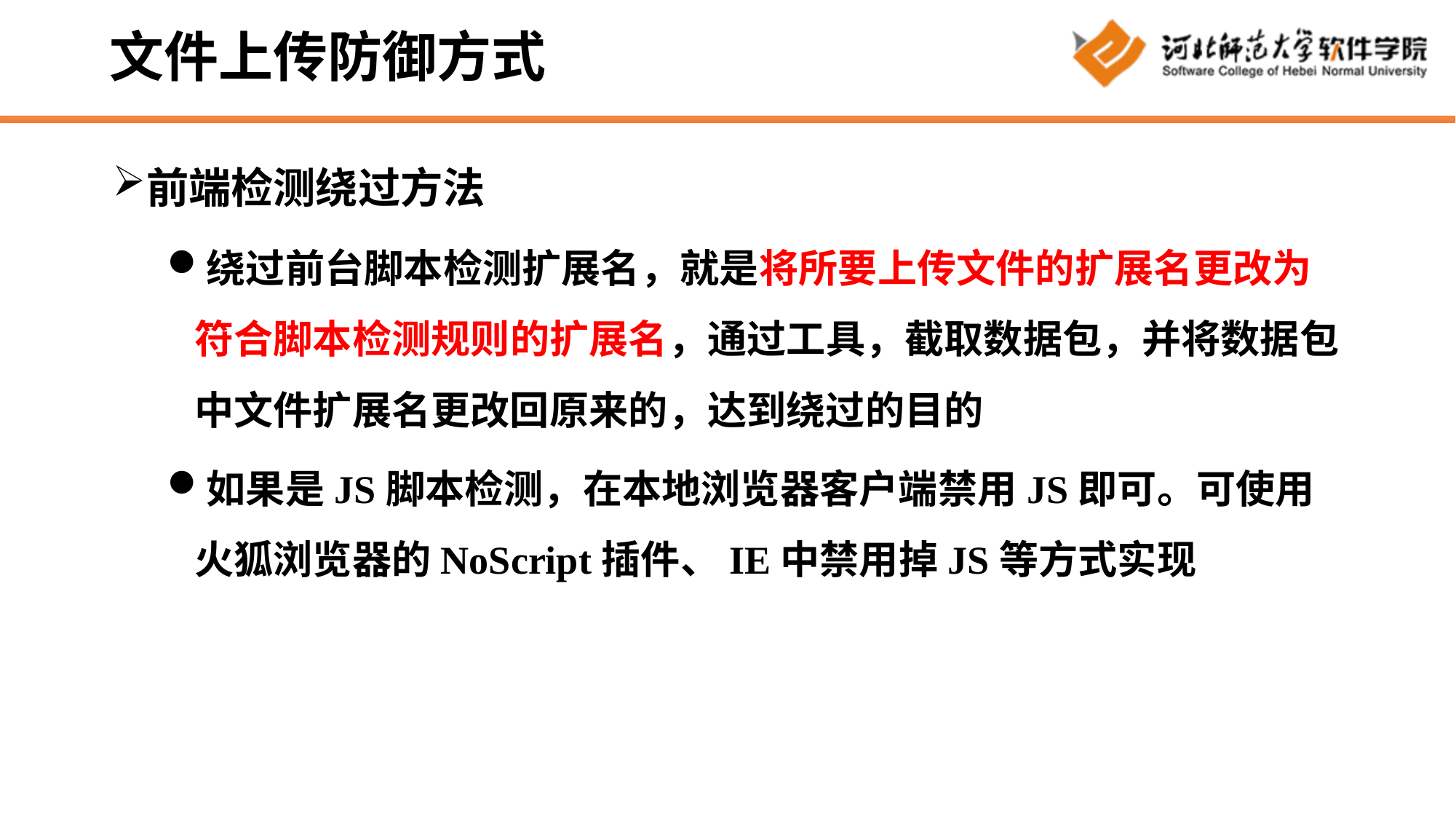

# 文件上传防御方式
前端检测绕过方法
绕过前台脚本检测扩展名，就是将所要上传文件的扩展名更改为符合脚本检测规则的扩展名，通过工具，截取数据包，并将数据包中文件扩展名更改回原来的，达到绕过的目的
如果是JS脚本检测，在本地浏览器客户端禁用JS即可。可使用火狐浏览器的NoScript插件、IE中禁用掉JS等方式实现